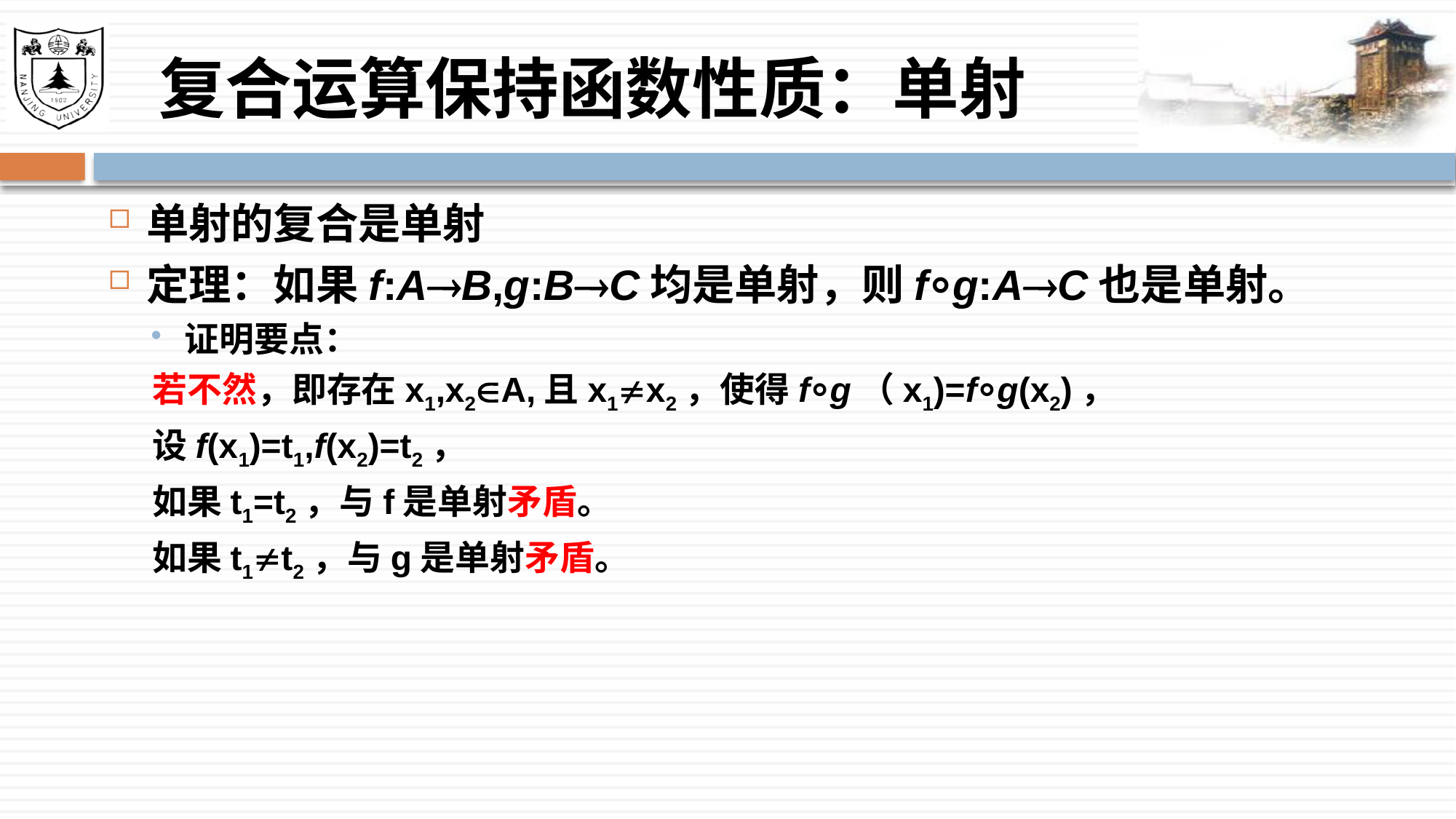

# 复合运算保持函数性质：单射
单射的复合是单射
定理：如果f:A→B,g:B→C均是单射，则f⸰g:A→C也是单射。
证明要点：
若不然，即存在x1,x2∈A,且x1≠x2，使得f⸰g（x1)=f⸰g(x2)，
设f(x1)=t1,f(x2)=t2，
如果t1=t2，与f是单射矛盾。
如果t1≠t2，与g是单射矛盾。